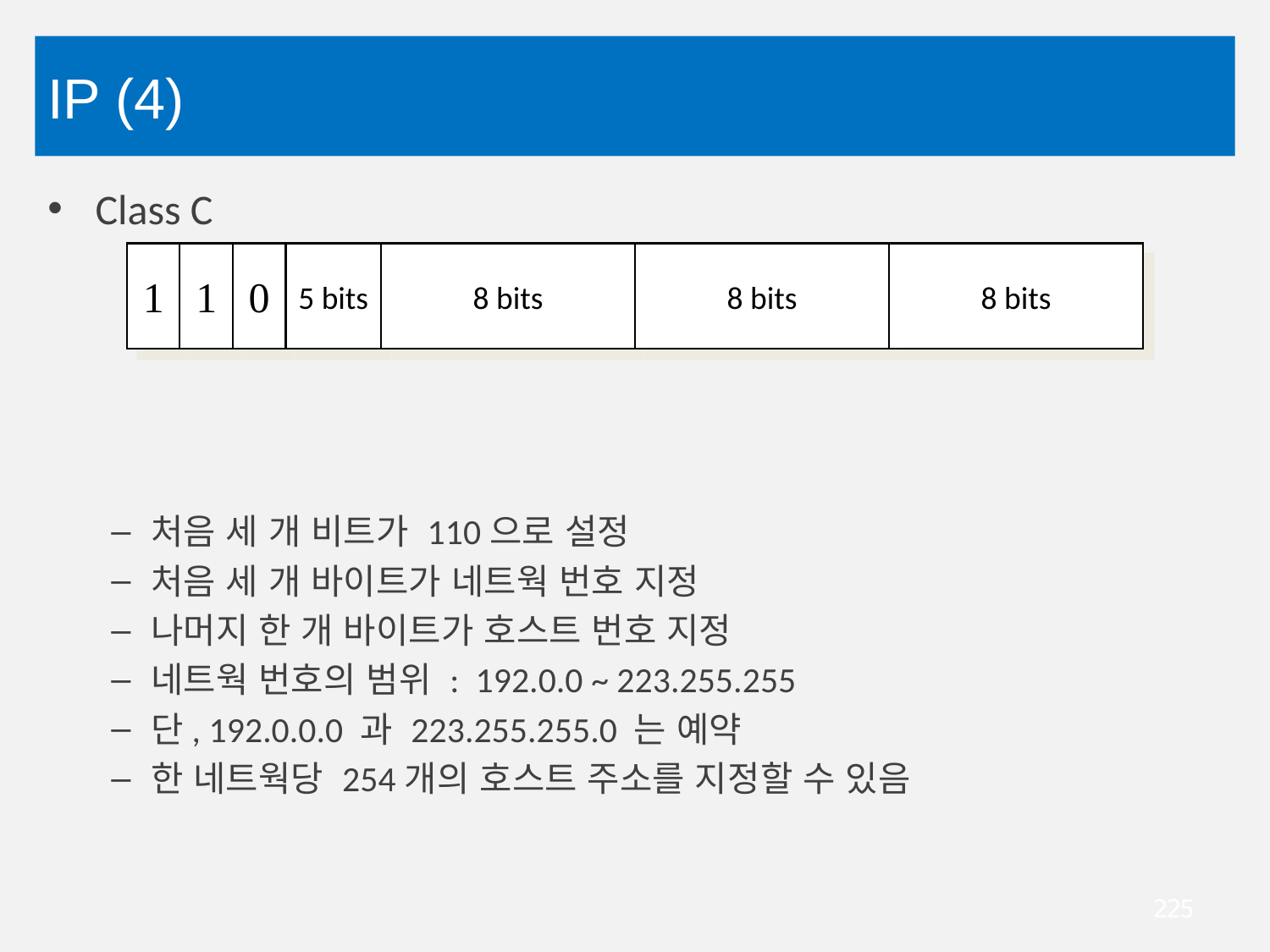

# IP (4)
Class C

처음 세 개 비트가 110으로 설정
처음 세 개 바이트가 네트웍 번호 지정
나머지 한 개 바이트가 호스트 번호 지정
네트웍 번호의 범위 :  192.0.0 ~ 223.255.255
단, 192.0.0.0 과 223.255.255.0 는 예약
한 네트웍당 254개의 호스트 주소를 지정할 수 있음
1
1
0
5 bits
8 bits
8 bits
8 bits
225